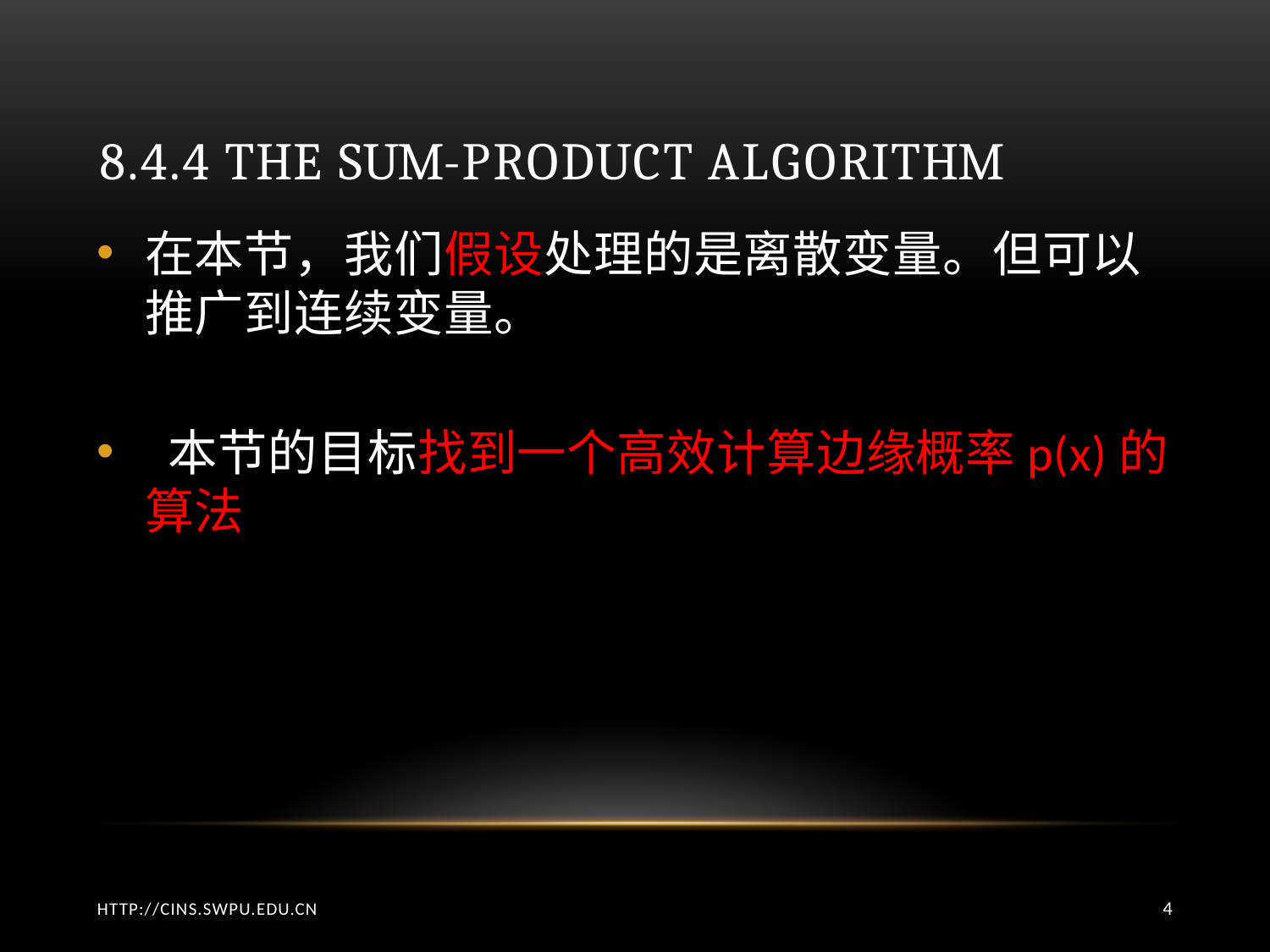

# 8.4.4 the sum-product algorithm
在本节，我们假设处理的是离散变量。但可以推广到连续变量。

 本节的目标找到一个高效计算边缘概率p(x)的算法

http://cins.swpu.edu.cn
4